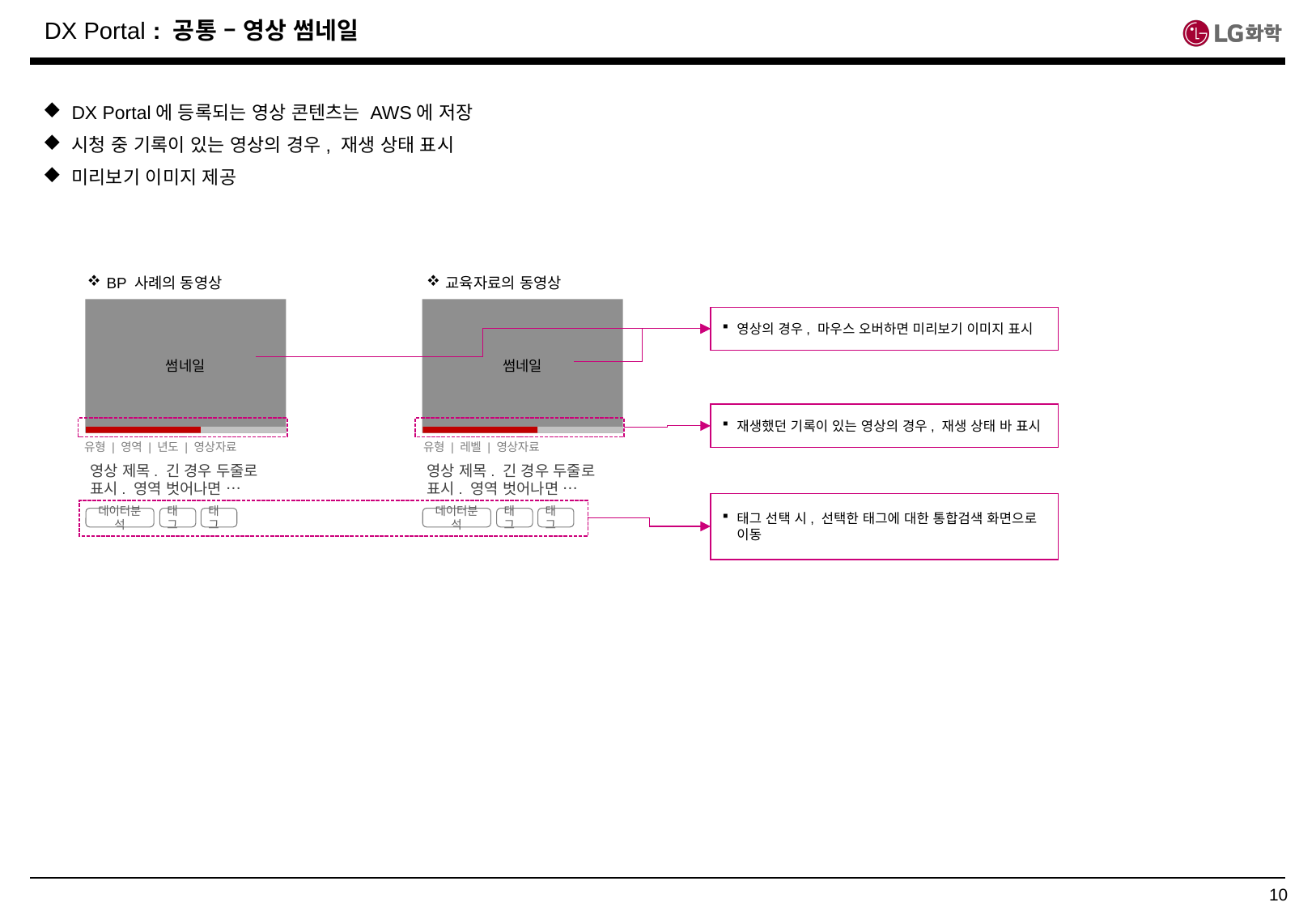

: 공통 – 영상 썸네일
DX Portal에 등록되는 영상 콘텐츠는 AWS에 저장
시청 중 기록이 있는 영상의 경우, 재생 상태 표시
미리보기 이미지 제공
BP 사례의 동영상
교육자료의 동영상
썸네일
썸네일
영상의 경우, 마우스 오버하면 미리보기 이미지 표시
재생했던 기록이 있는 영상의 경우, 재생 상태 바 표시

유형 | 영역 | 년도 | 영상자료
유형 | 레벨 | 영상자료
영상 제목. 긴 경우 두줄로 표시. 영역 벗어나면 …
영상 제목. 긴 경우 두줄로 표시. 영역 벗어나면 …
태그 선택 시, 선택한 태그에 대한 통합검색 화면으로 이동

데이터분석
태그
태그
데이터분석
태그
태그